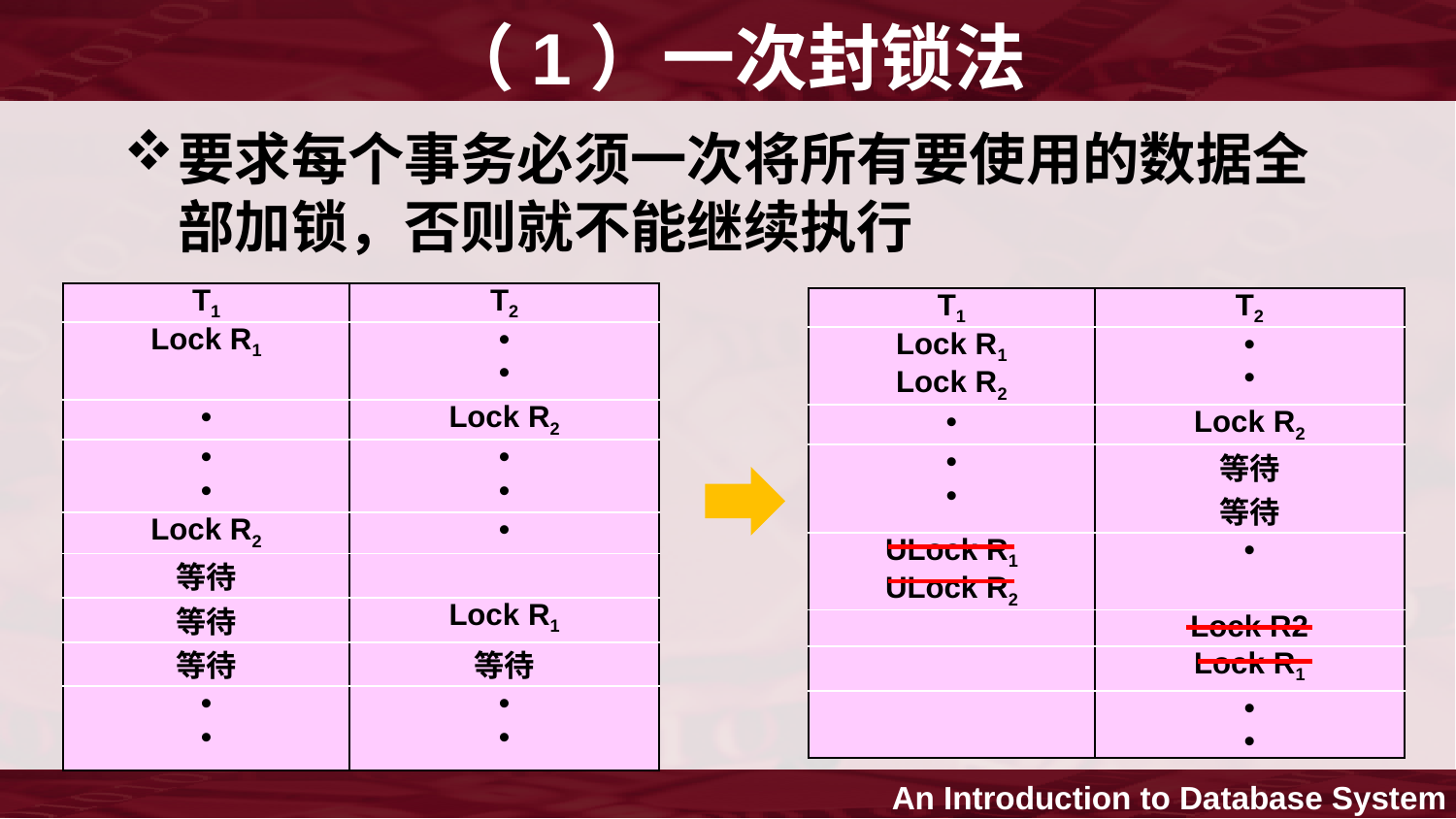

（1）一次封锁法
要求每个事务必须一次将所有要使用的数据全部加锁，否则就不能继续执行
| T1 | T2 |
| --- | --- |
| Lock R1 | • • |
| • | Lock R2 |
| • • | • • |
| Lock R2 | • |
| 等待 |  |
| 等待 | Lock R1 |
| 等待 | 等待 |
| • • | • • |
| T1 | T2 |
| --- | --- |
| Lock R1 Lock R2 | • • |
| • | Lock R2 |
| • • | 等待 等待 |
| ULock R1 ULock R2 | • |
|  | Lock R2 |
|  | Lock R1 |
|  | • • |